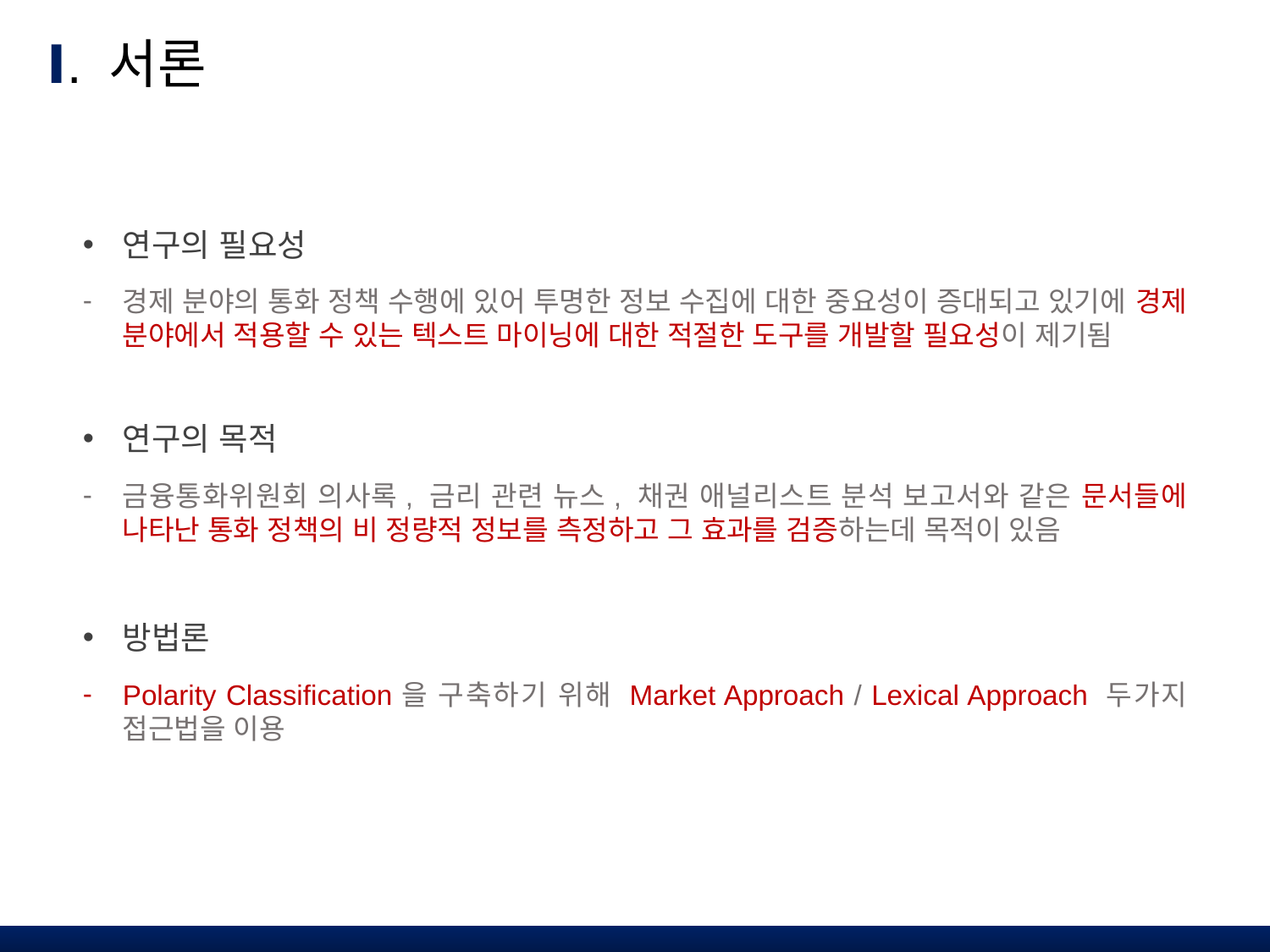

Ⅰ. 서론
연구의 필요성

경제 분야의 통화 정책 수행에 있어 투명한 정보 수집에 대한 중요성이 증대되고 있기에 경제 분야에서 적용할 수 있는 텍스트 마이닝에 대한 적절한 도구를 개발할 필요성이 제기됨

연구의 목적

금융통화위원회 의사록, 금리 관련 뉴스, 채권 애널리스트 분석 보고서와 같은 문서들에 나타난 통화 정책의 비 정량적 정보를 측정하고 그 효과를 검증하는데 목적이 있음

방법론

Polarity Classification을 구축하기 위해 Market Approach / Lexical Approach 두가지 접근법을 이용